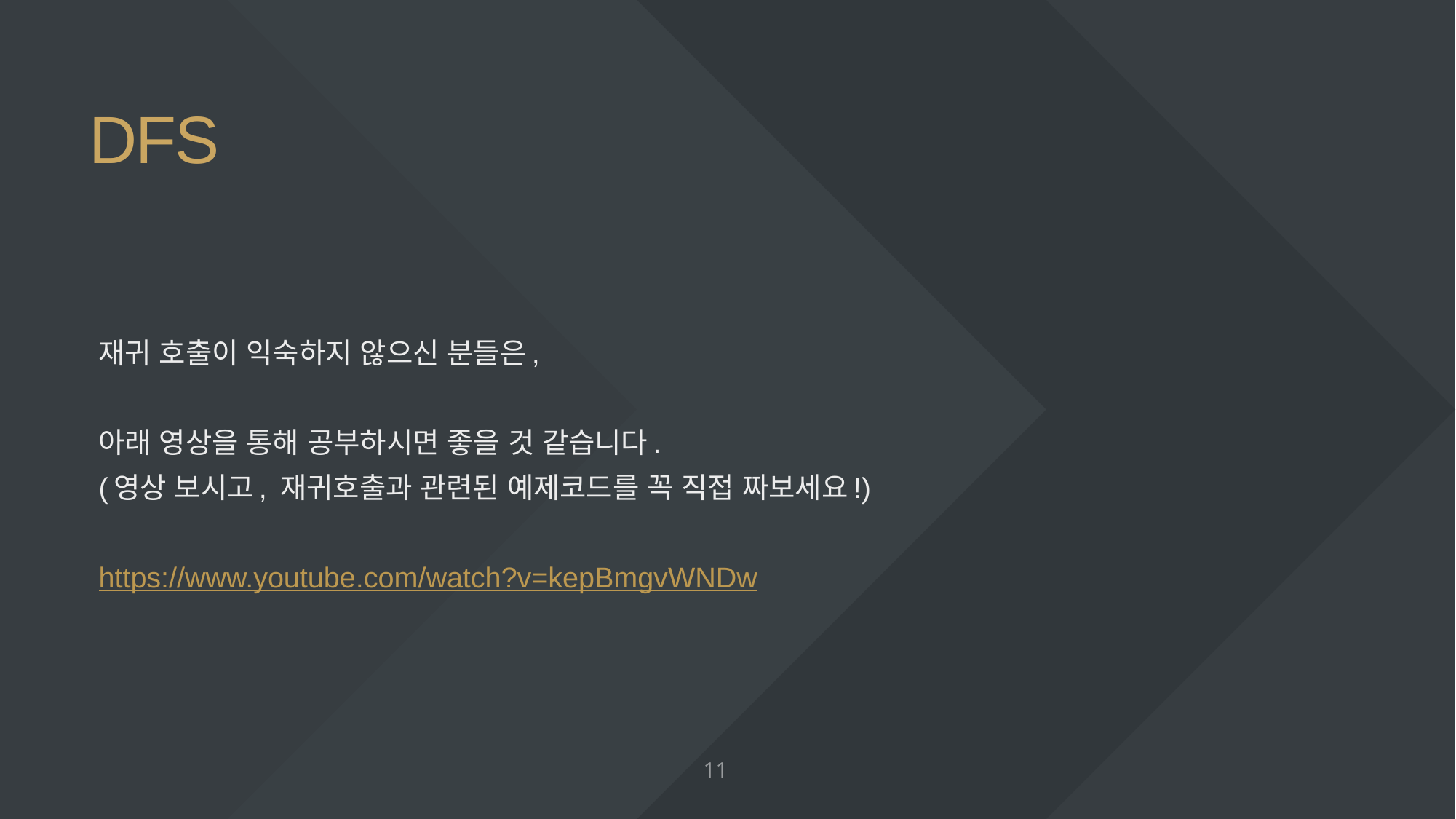

# DFS

재귀 호출이 익숙하지 않으신 분들은,

아래 영상을 통해 공부하시면 좋을 것 같습니다.
(영상 보시고, 재귀호출과 관련된 예제코드를 꼭 직접 짜보세요!)

https://www.youtube.com/watch?v=kepBmgvWNDw

11